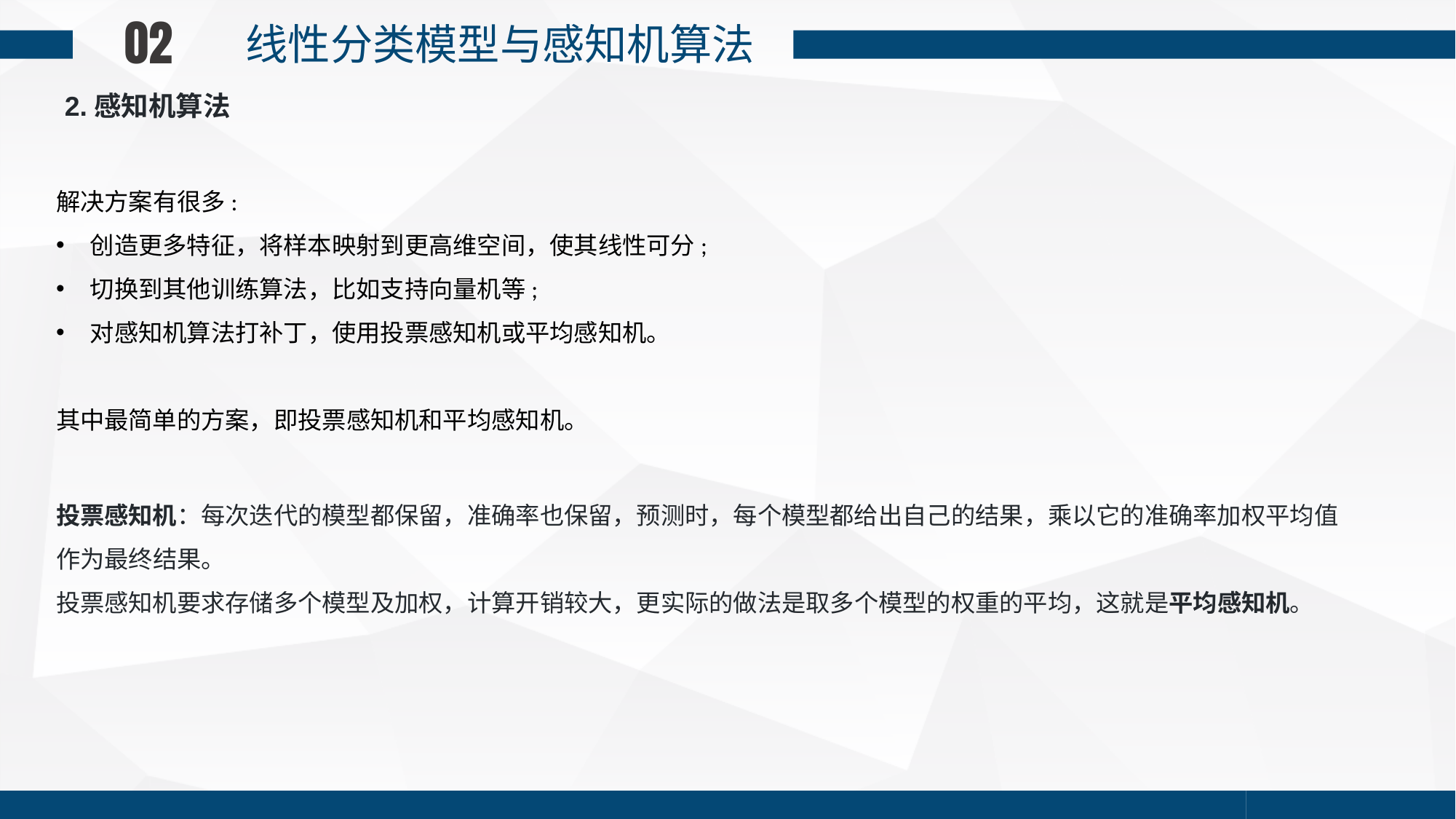

02
 线性分类模型与感知机算法

2.感知机算法
解决方案有很多:
创造更多特征，将样本映射到更高维空间，使其线性可分;
切换到其他训练算法，比如支持向量机等;
对感知机算法打补丁，使用投票感知机或平均感知机。

其中最简单的方案，即投票感知机和平均感知机。

投票感知机：每次迭代的模型都保留，准确率也保留，预测时，每个模型都给出自己的结果，乘以它的准确率加权平均值作为最终结果。
投票感知机要求存储多个模型及加权，计算开销较大，更实际的做法是取多个模型的权重的平均，这就是平均感知机。